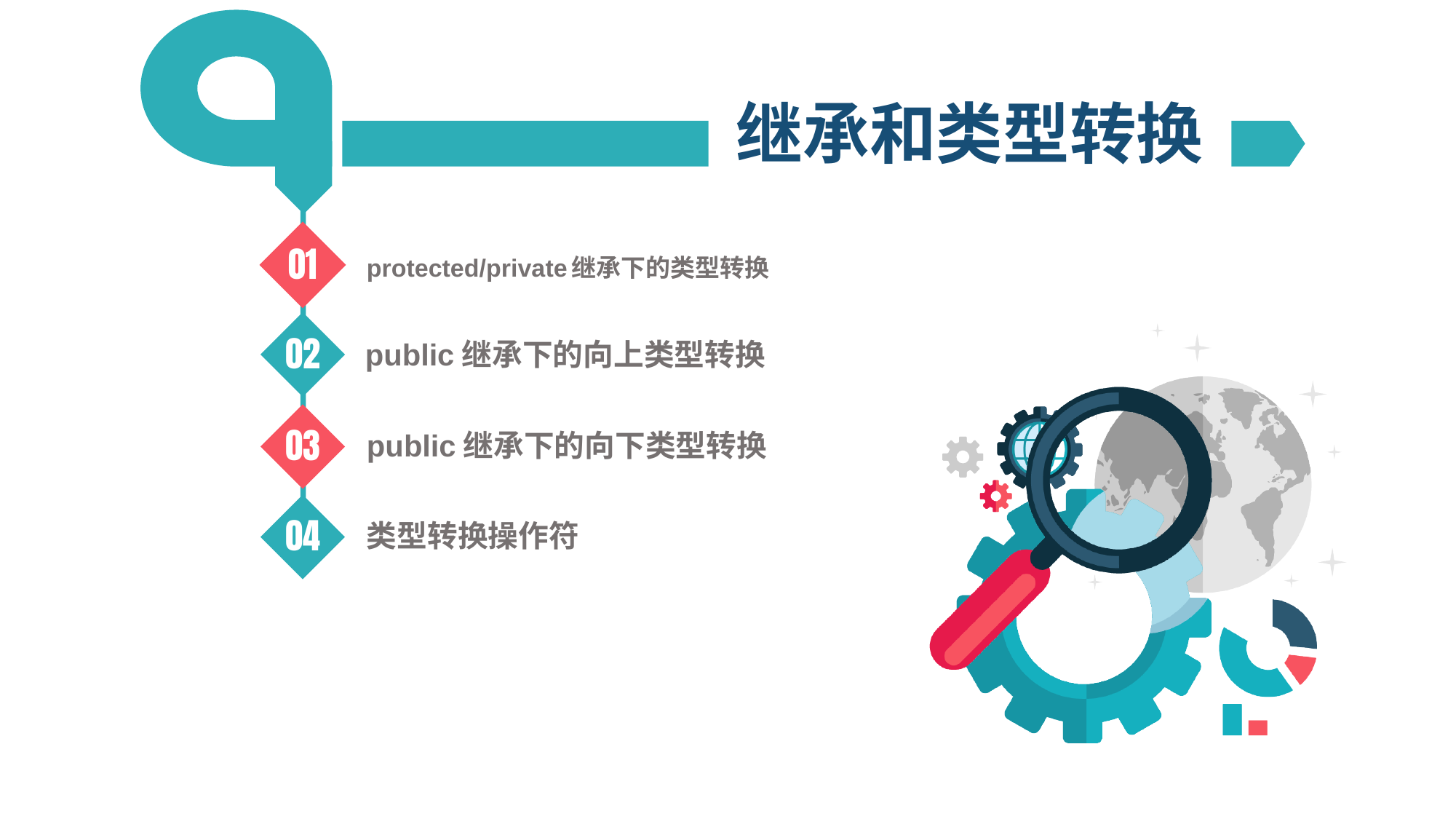

# 继承和类型转换

01
protected/private继承下的类型转换
02
public继承下的向上类型转换
03
public继承下的向下类型转换
04
类型转换操作符